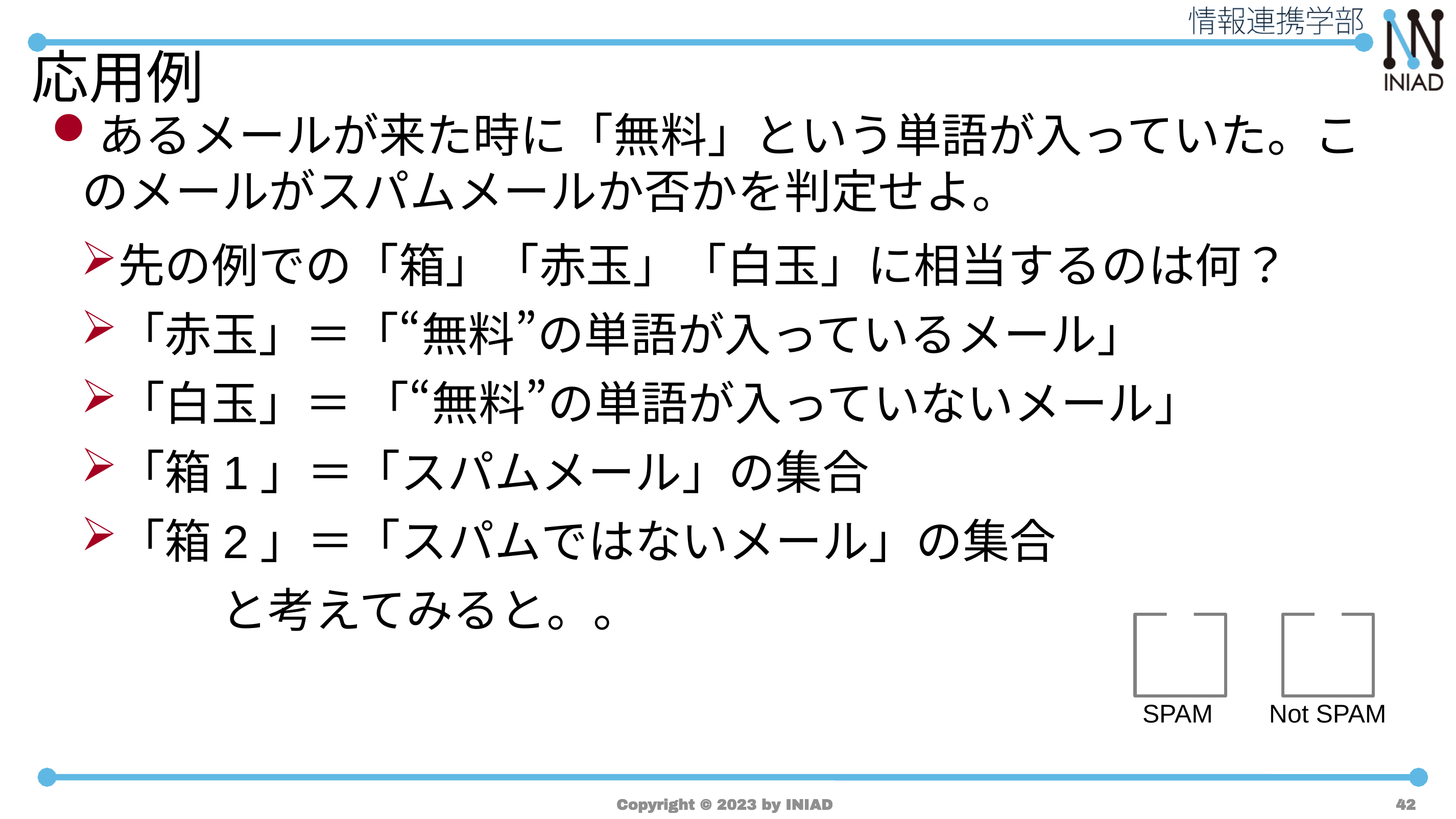

# 応用例
あるメールが来た時に「無料」という単語が入っていた。このメールがスパムメールか否かを判定せよ。
先の例での「箱」「赤玉」「白玉」に相当するのは何？
「赤玉」＝「“無料”の単語が入っているメール」
「白玉」＝ 「“無料”の単語が入っていないメール」
「箱1」＝「スパムメール」の集合
「箱2」＝「スパムではないメール」の集合
　　　と考えてみると。。

SPAM
Not SPAM
Copyright © 2023 by INIAD
42